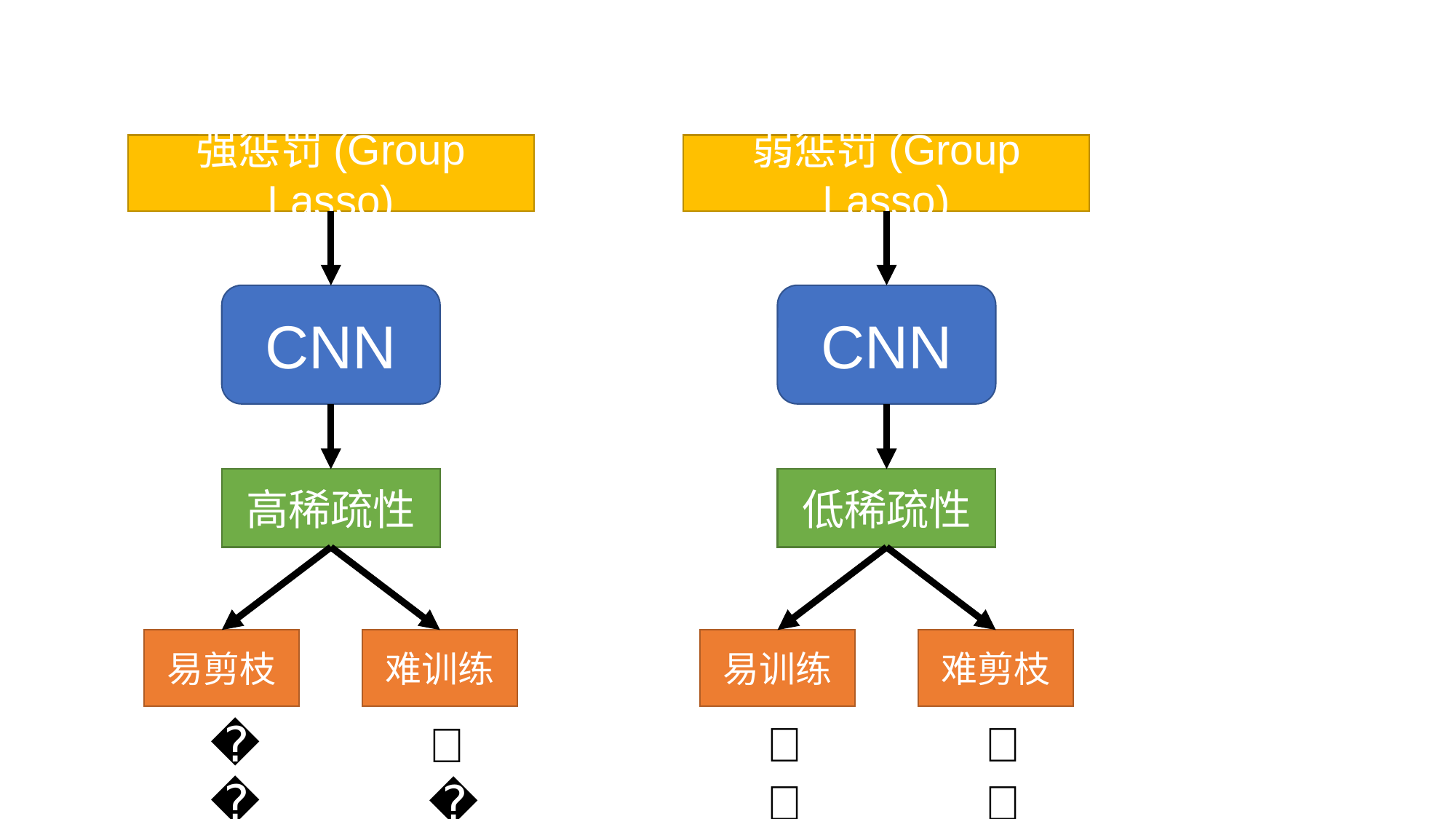

弱惩罚(Group Lasso)
强惩罚(Group Lasso)
CNN
CNN
高稀疏性
低稀疏性
易剪枝
难训练
易训练
难剪枝
😀
😀
😭
😭